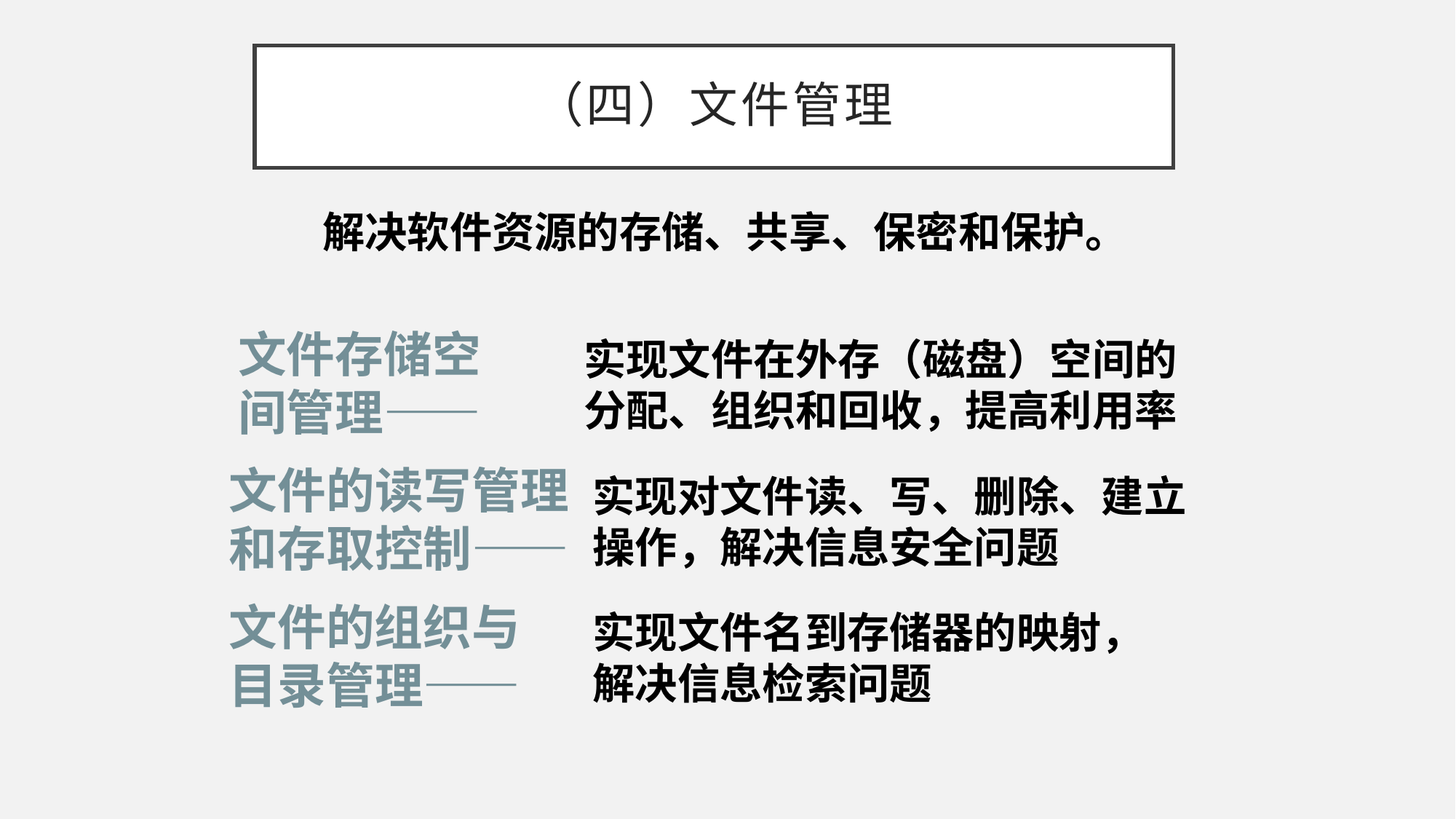

# （四）文件管理
解决软件资源的存储、共享、保密和保护。
文件存储空间管理——
实现文件在外存（磁盘）空间的分配、组织和回收，提高利用率
文件的读写管理和存取控制——
实现对文件读、写、删除、建立操作，解决信息安全问题
文件的组织与目录管理——
实现文件名到存储器的映射，解决信息检索问题